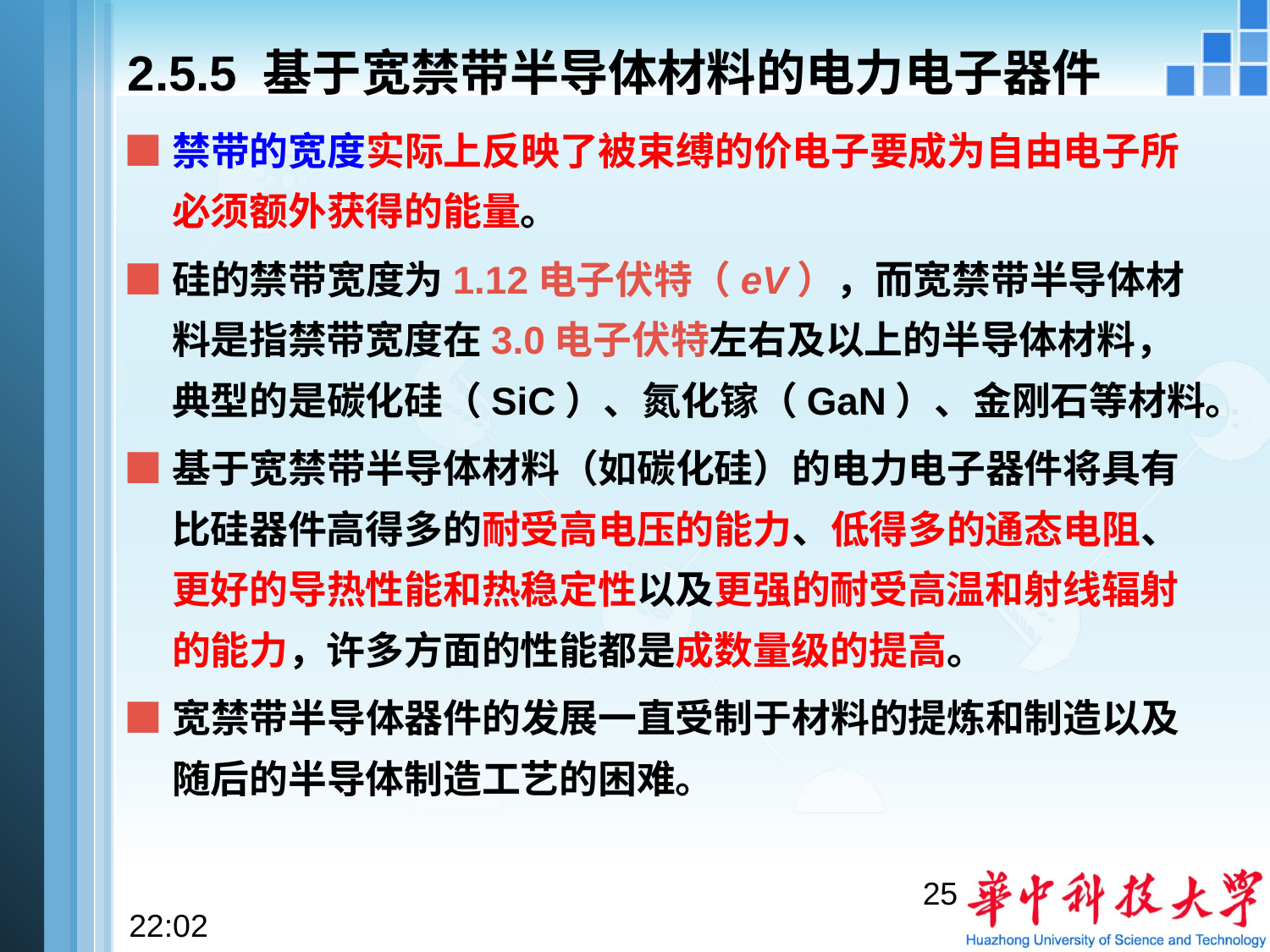

# 2.5.5 基于宽禁带半导体材料的电力电子器件
■禁带的宽度实际上反映了被束缚的价电子要成为自由电子所必须额外获得的能量。
■硅的禁带宽度为1.12电子伏特（eV），而宽禁带半导体材料是指禁带宽度在3.0电子伏特左右及以上的半导体材料，典型的是碳化硅（SiC）、氮化镓（GaN）、金刚石等材料。
■基于宽禁带半导体材料（如碳化硅）的电力电子器件将具有比硅器件高得多的耐受高电压的能力、低得多的通态电阻、更好的导热性能和热稳定性以及更强的耐受高温和射线辐射的能力，许多方面的性能都是成数量级的提高。
■宽禁带半导体器件的发展一直受制于材料的提炼和制造以及随后的半导体制造工艺的困难。
25
22:02